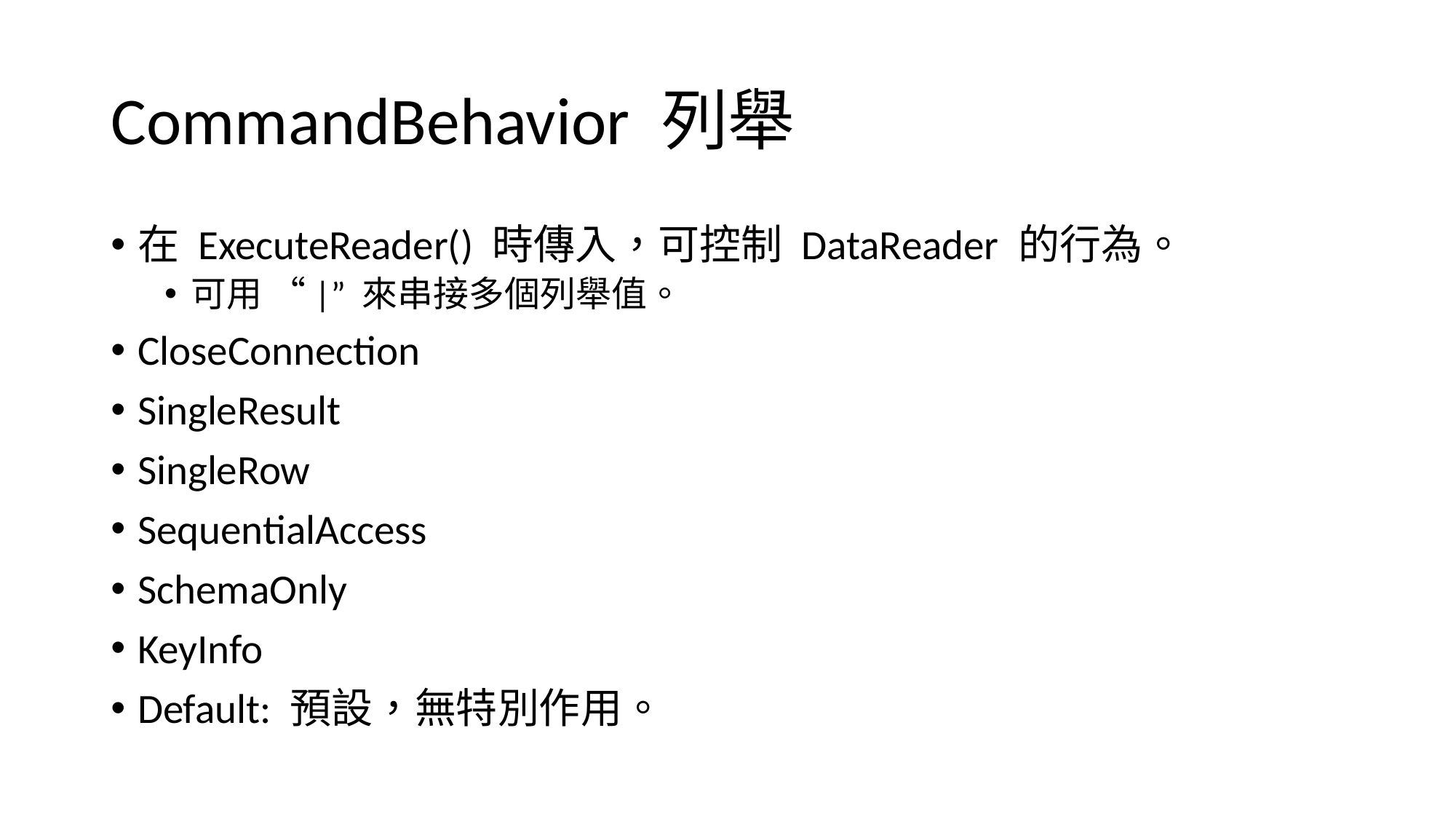

# CommandBehavior 列舉
在 ExecuteReader() 時傳入，可控制 DataReader 的行為。
可用 “|” 來串接多個列舉值。
CloseConnection
SingleResult
SingleRow
SequentialAccess
SchemaOnly
KeyInfo
Default: 預設，無特別作用。